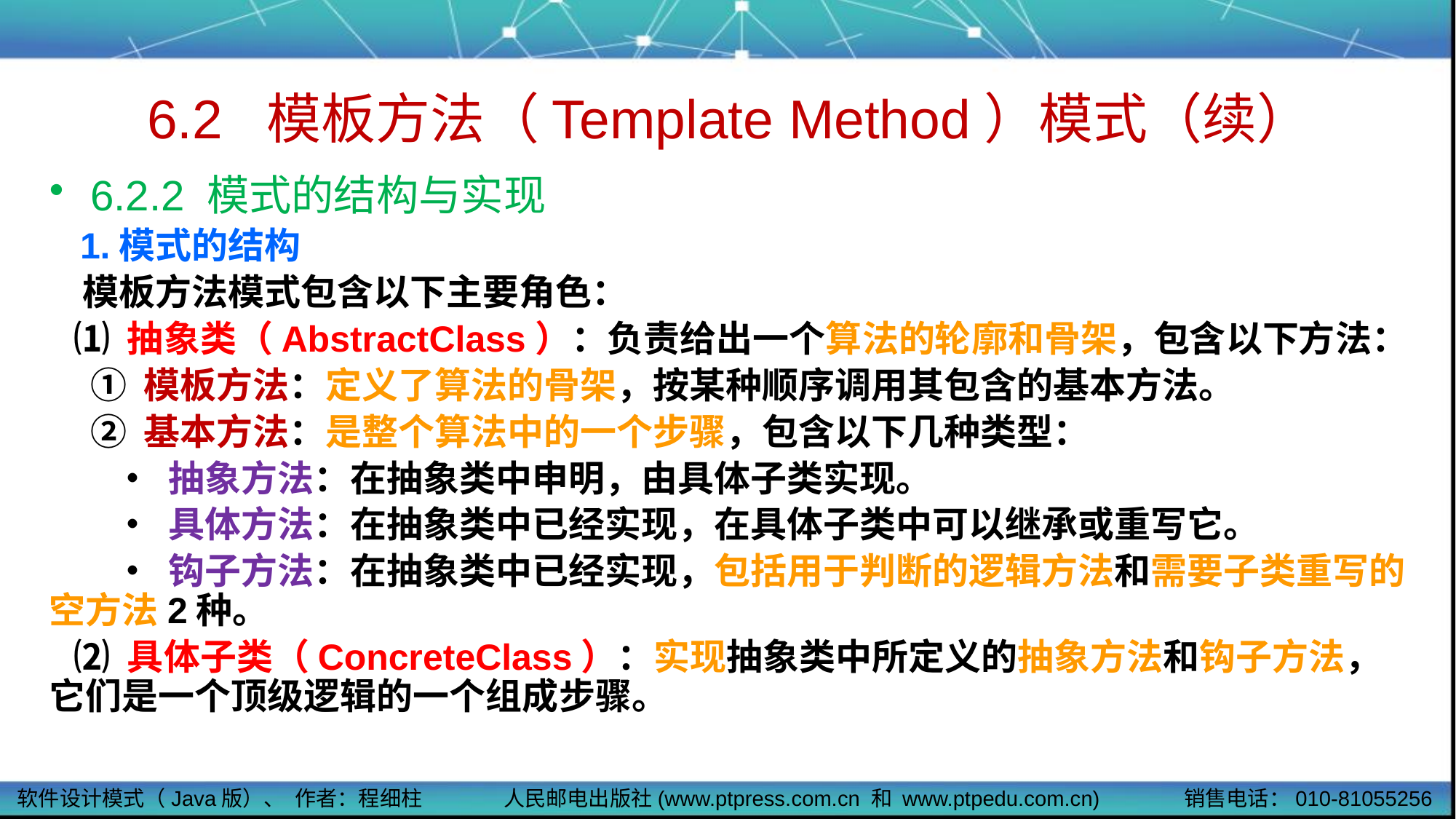

# 6.2  模板方法（Template Method）模式（续）
6.2.2 模式的结构与实现
   1.模式的结构
   模板方法模式包含以下主要角色：
   ⑴ 抽象类（AbstractClass）：负责给出一个算法的轮廓和骨架，包含以下方法：
     ① 模板方法：定义了算法的骨架，按某种顺序调用其包含的基本方法。
     ② 基本方法：是整个算法中的一个步骤，包含以下几种类型：
        • 抽象方法：在抽象类中申明，由具体子类实现。
        • 具体方法：在抽象类中已经实现，在具体子类中可以继承或重写它。
        • 钩子方法：在抽象类中已经实现，包括用于判断的逻辑方法和需要子类重写的空方法2种。
   ⑵ 具体子类（ConcreteClass）：实现抽象类中所定义的抽象方法和钩子方法，它们是一个顶级逻辑的一个组成步骤。
软件设计模式（Java版）、  作者：程细柱
人民邮电出版社(www.ptpress.com.cn 和 www.ptpedu.com.cn)
销售电话：010-81055256